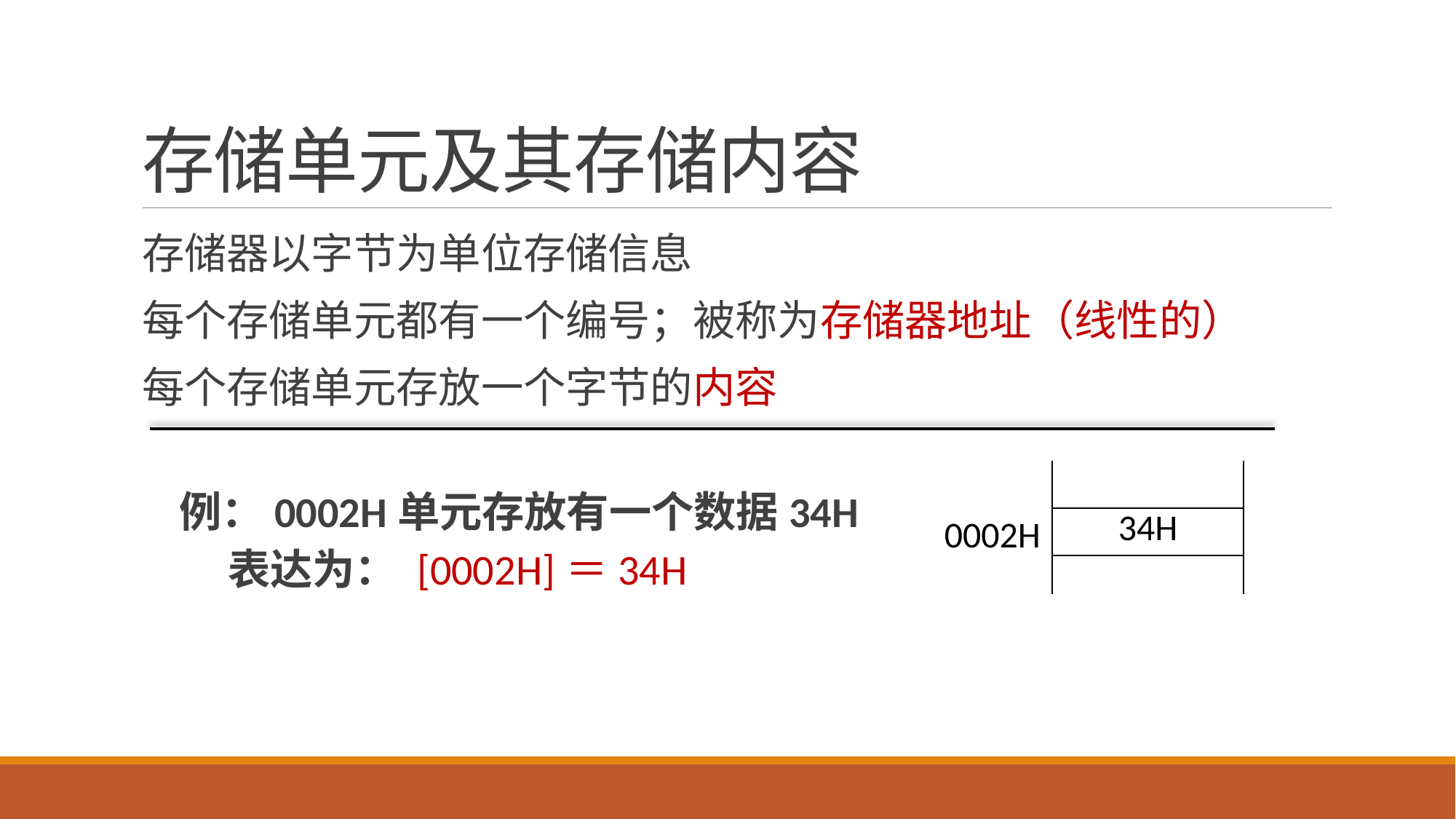

# 存储单元及其存储内容
存储器以字节为单位存储信息
每个存储单元都有一个编号；被称为存储器地址（线性的）
每个存储单元存放一个字节的内容

    例：0002H单元存放有一个数据34H
         表达为： [0002H]＝34H

|  |
| --- |
| 34H |
|  |
0002H